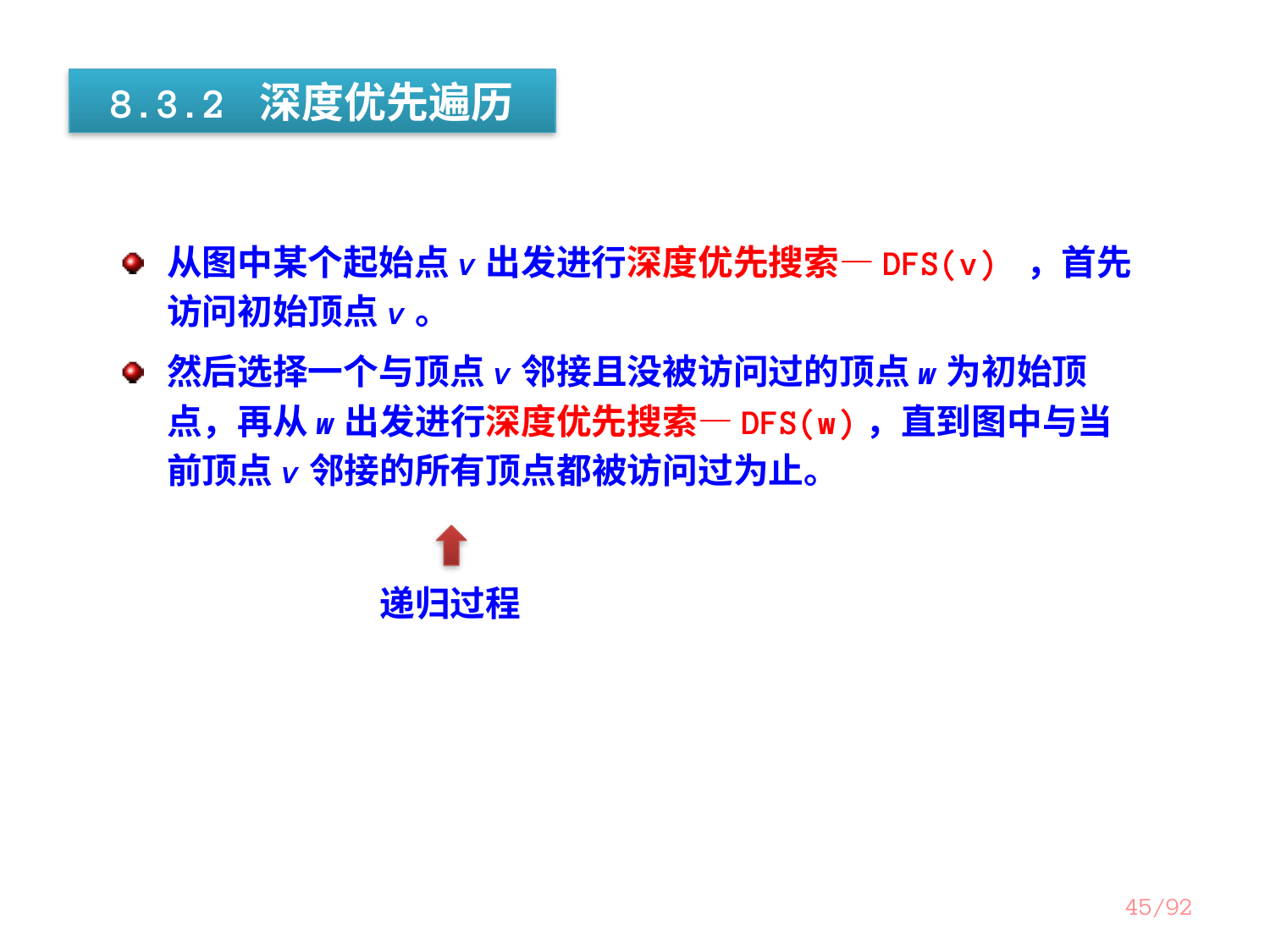

8.3.2 深度优先遍历
从图中某个起始点v出发进行深度优先搜索—DFS(v) ，首先访问初始顶点v。
然后选择一个与顶点v邻接且没被访问过的顶点w为初始顶点，再从w出发进行深度优先搜索—DFS(w)，直到图中与当前顶点v邻接的所有顶点都被访问过为止。

递归过程
45/92